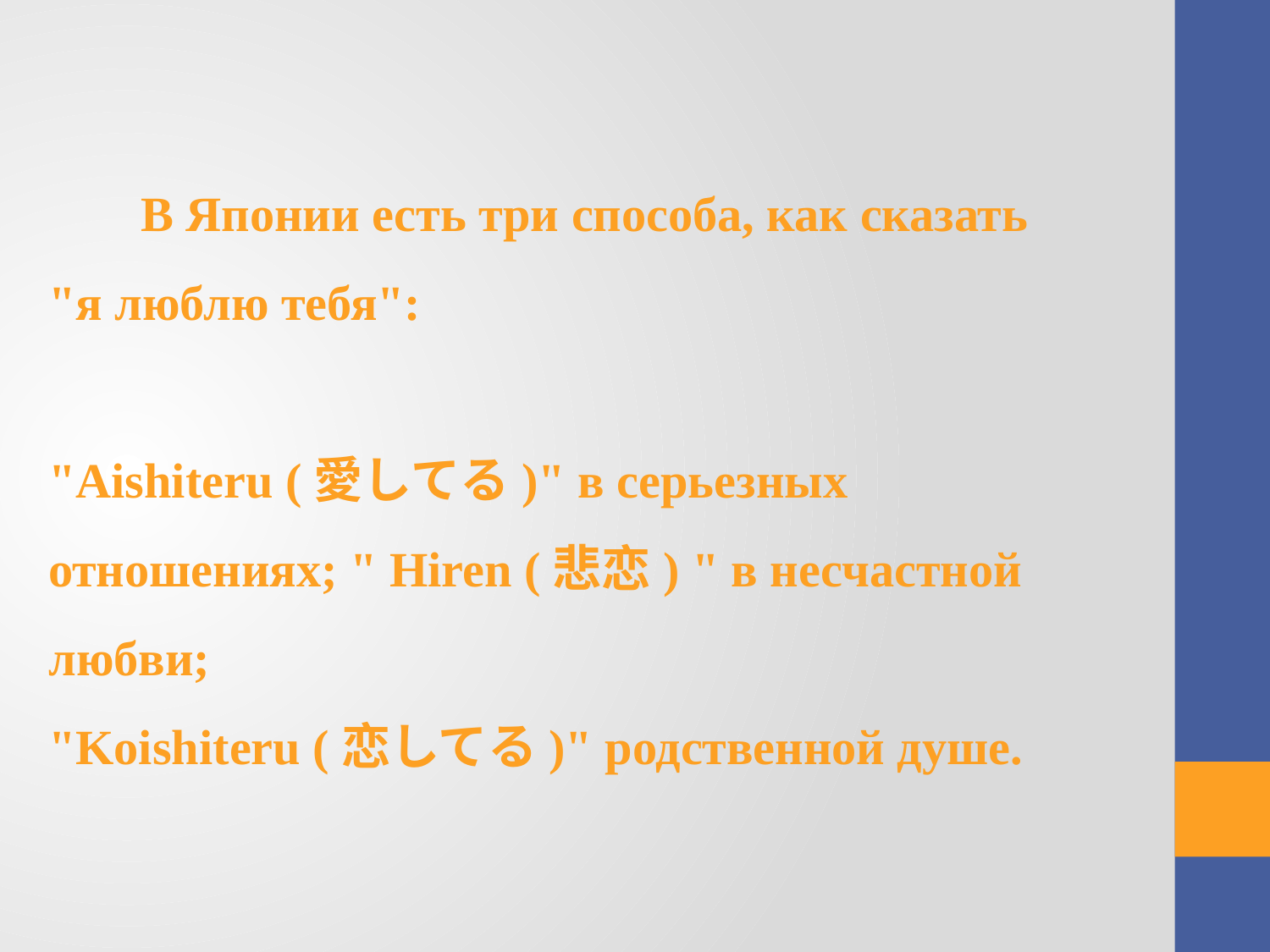

В Японии есть три способа, как сказать
"я люблю тебя":
"Aishiteru (愛してる)" в серьезных отношениях; " Hiren (悲恋) " в несчастной любви;
"Koishiteru (恋してる)" родственной душе.